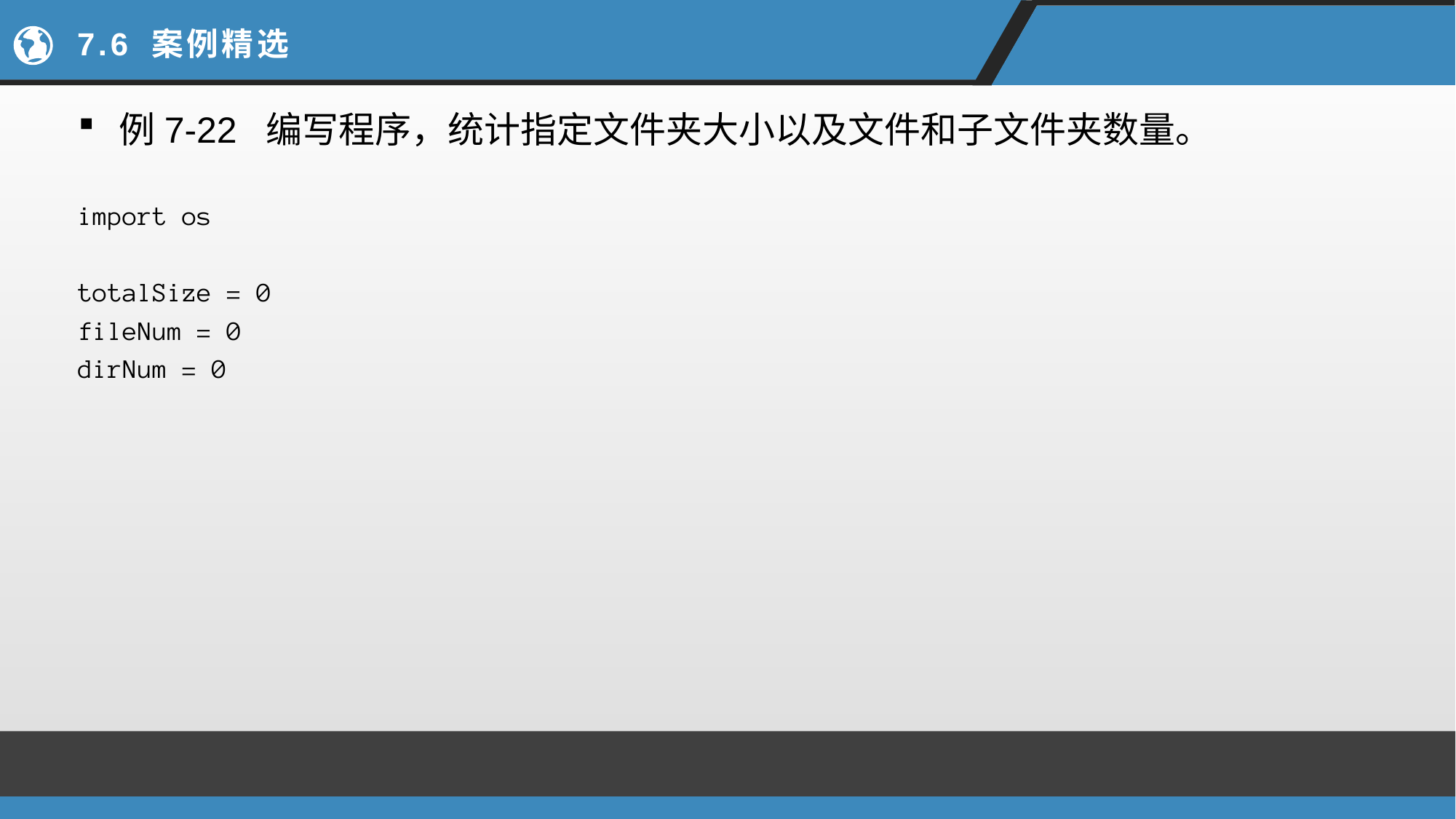

# 7.6 案例精选

例7-22  编写程序，统计指定文件夹大小以及文件和子文件夹数量。

import os

totalSize = 0
fileNum = 0
dirNum = 0